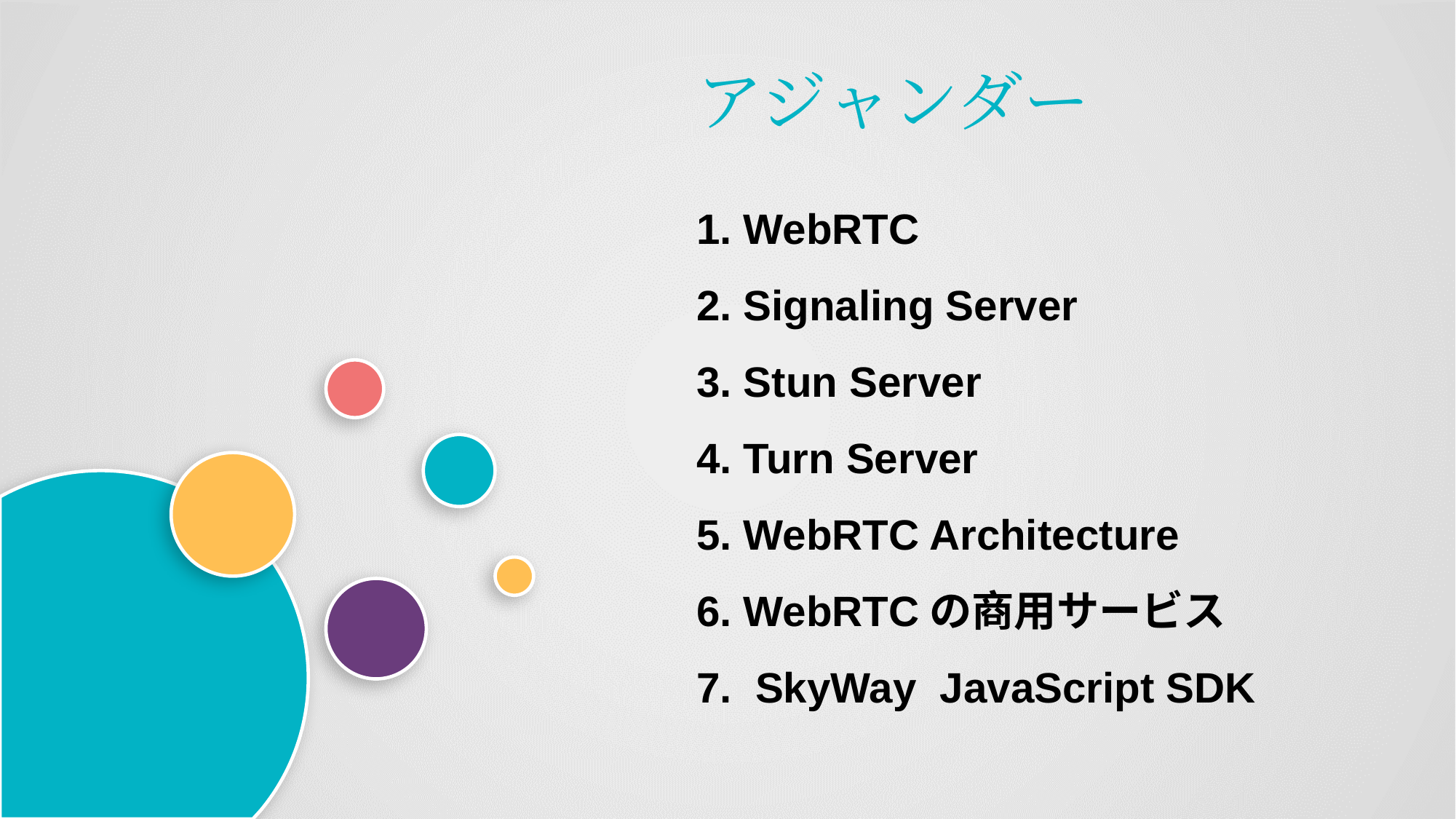

アジャンダー
1. WebRTC
2. Signaling Server
3. Stun Server
4. Turn Server
5. WebRTC Architecture
6. WebRTCの商用サービス
7.  SkyWay  JavaScript SDK